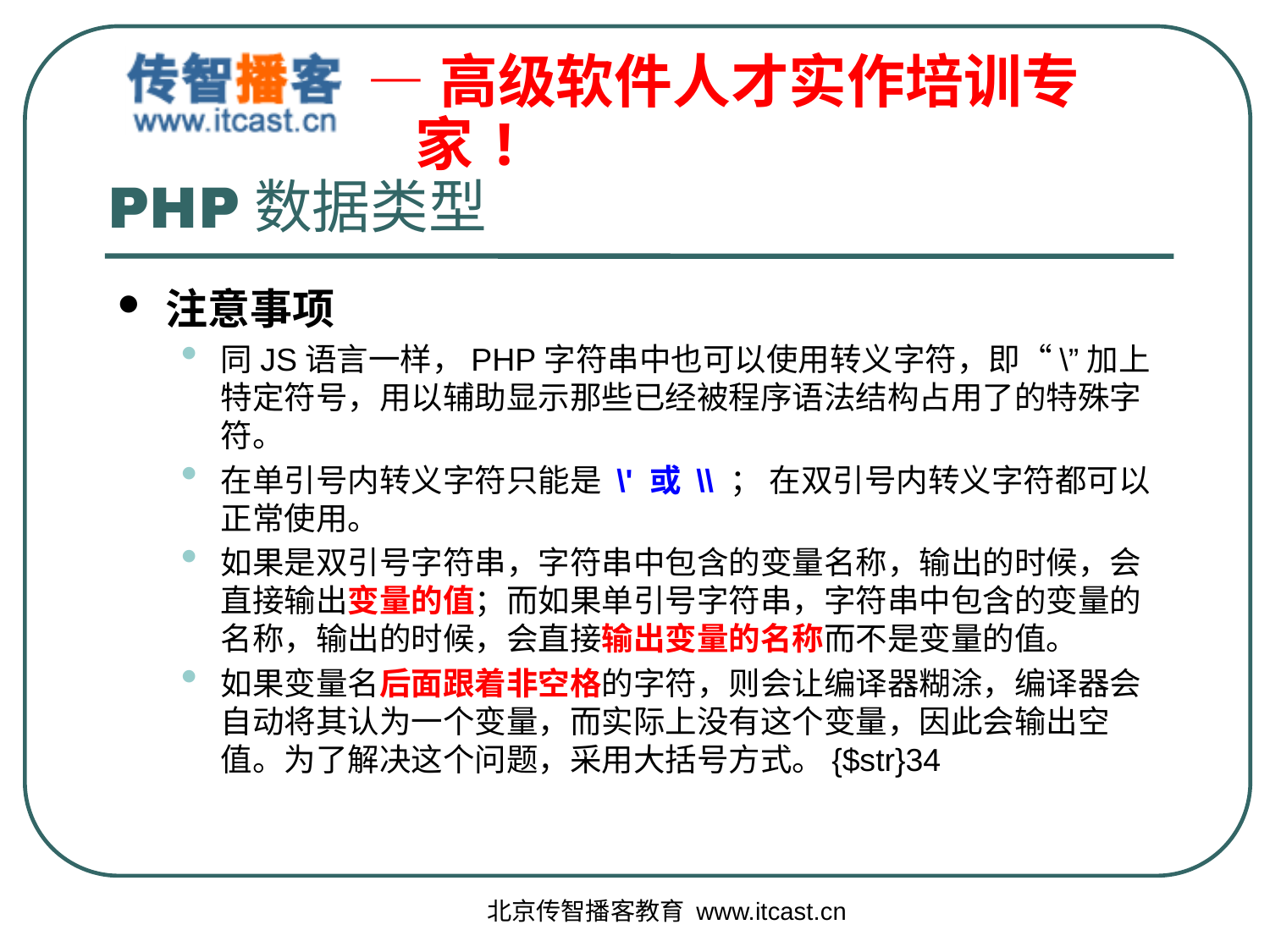

# PHP数据类型
注意事项
同JS语言一样，PHP字符串中也可以使用转义字符，即“\”加上特定符号，用以辅助显示那些已经被程序语法结构占用了的特殊字符。
在单引号内转义字符只能是 \' 或 \\ ； 在双引号内转义字符都可以正常使用。
如果是双引号字符串，字符串中包含的变量名称，输出的时候，会直接输出变量的值；而如果单引号字符串，字符串中包含的变量的名称，输出的时候，会直接输出变量的名称而不是变量的值。
如果变量名后面跟着非空格的字符，则会让编译器糊涂，编译器会自动将其认为一个变量，而实际上没有这个变量，因此会输出空值。为了解决这个问题，采用大括号方式。{$str}34